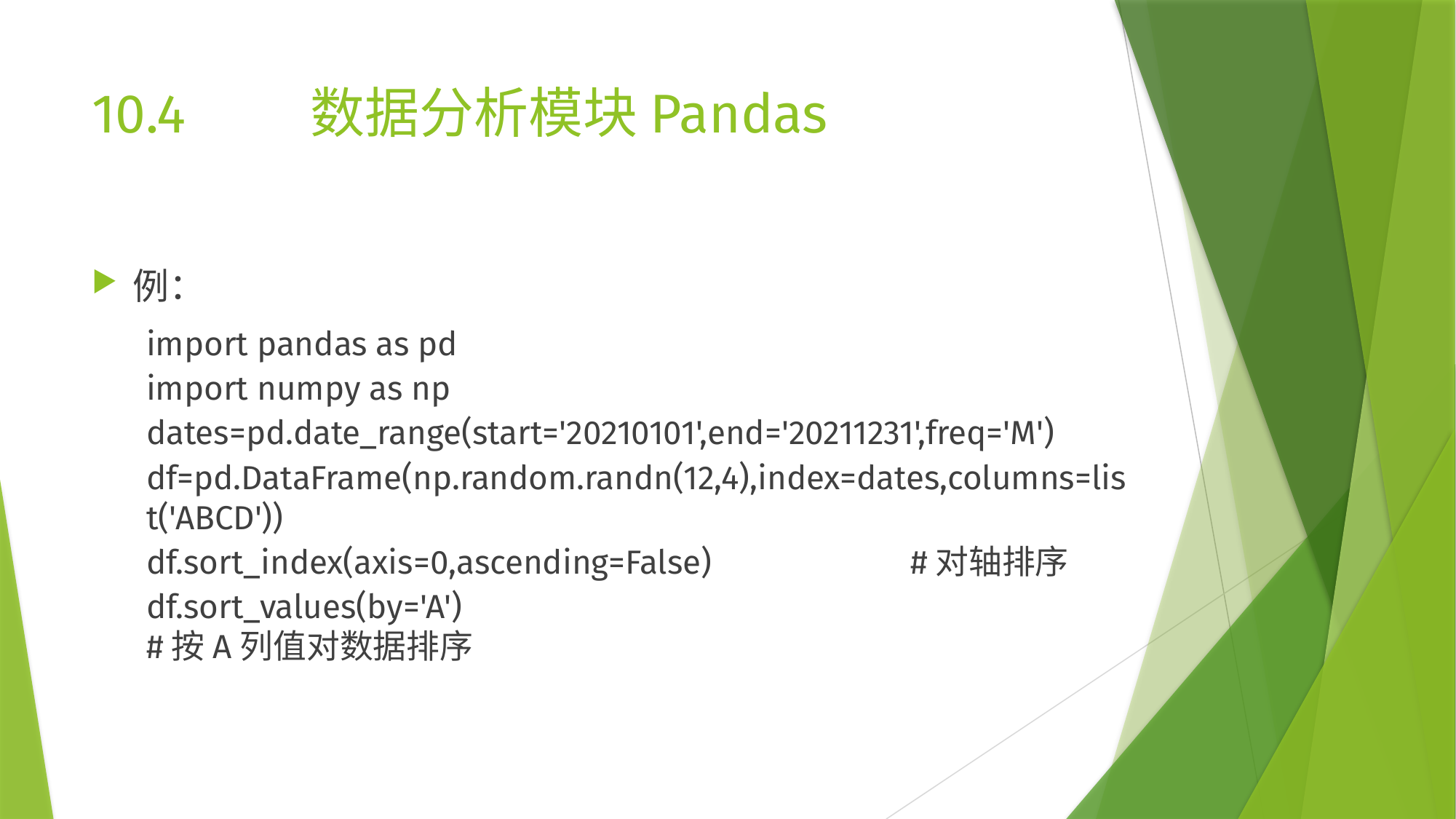

# 10.4		数据分析模块Pandas
例：
import pandas as pd
import numpy as np
dates=pd.date_range(start='20210101',end='20211231',freq='M')
df=pd.DataFrame(np.random.randn(12,4),index=dates,columns=list('ABCD'))
df.sort_index(axis=0,ascending=False)		#对轴排序
df.sort_values(by='A')							#按A列值对数据排序